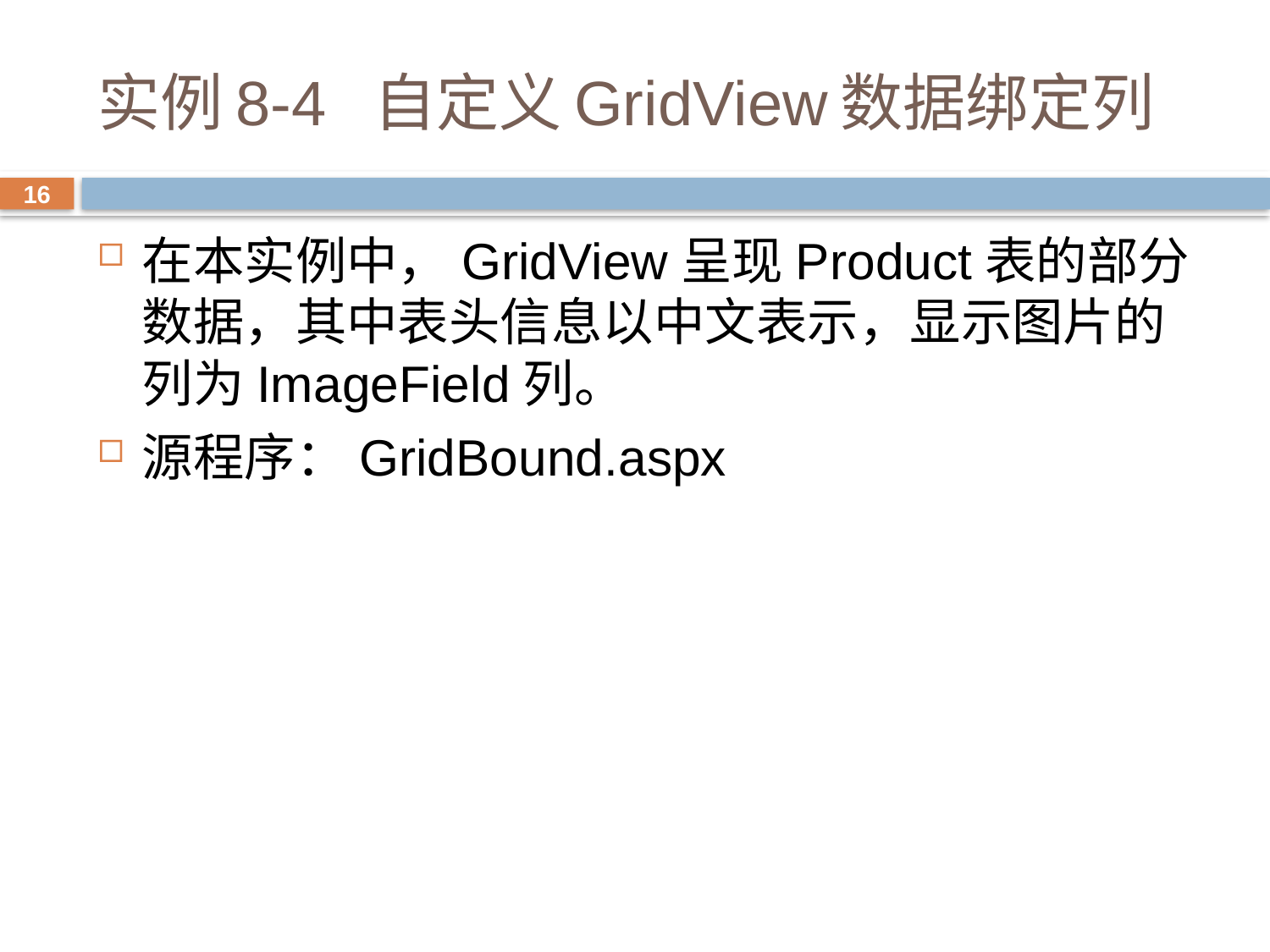

# 实例8-4  自定义GridView数据绑定列
16
在本实例中，GridView呈现Product表的部分数据，其中表头信息以中文表示，显示图片的列为ImageField列。
源程序：GridBound.aspx